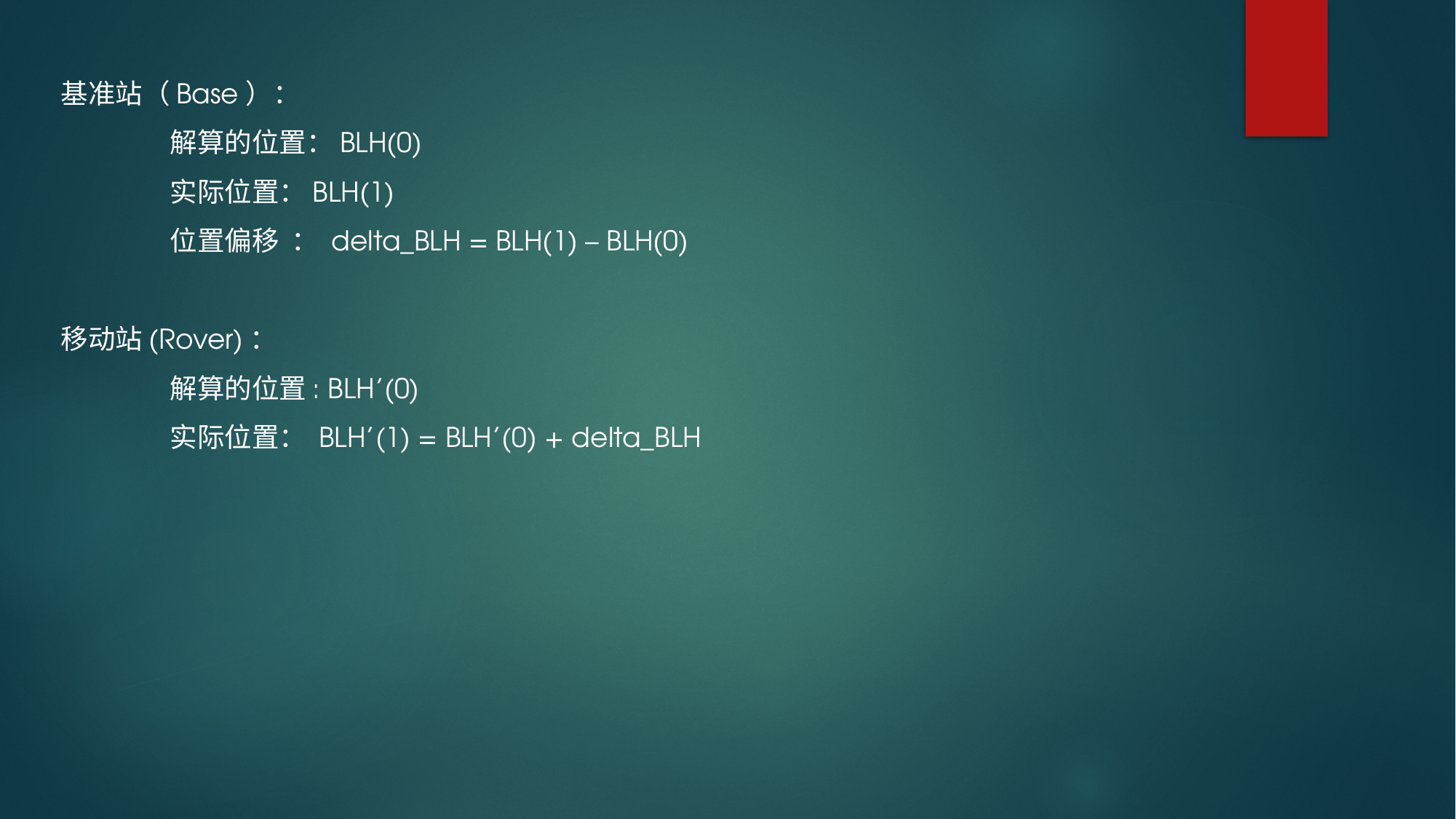

基准站（Base）：
	解算的位置：BLH(0)
	实际位置：BLH(1)
	位置偏移  ： delta_BLH = BLH(1) – BLH(0)

移动站(Rover)：
	解算的位置: BLH’(0)
	实际位置： BLH’(1) = BLH’(0) + delta_BLH